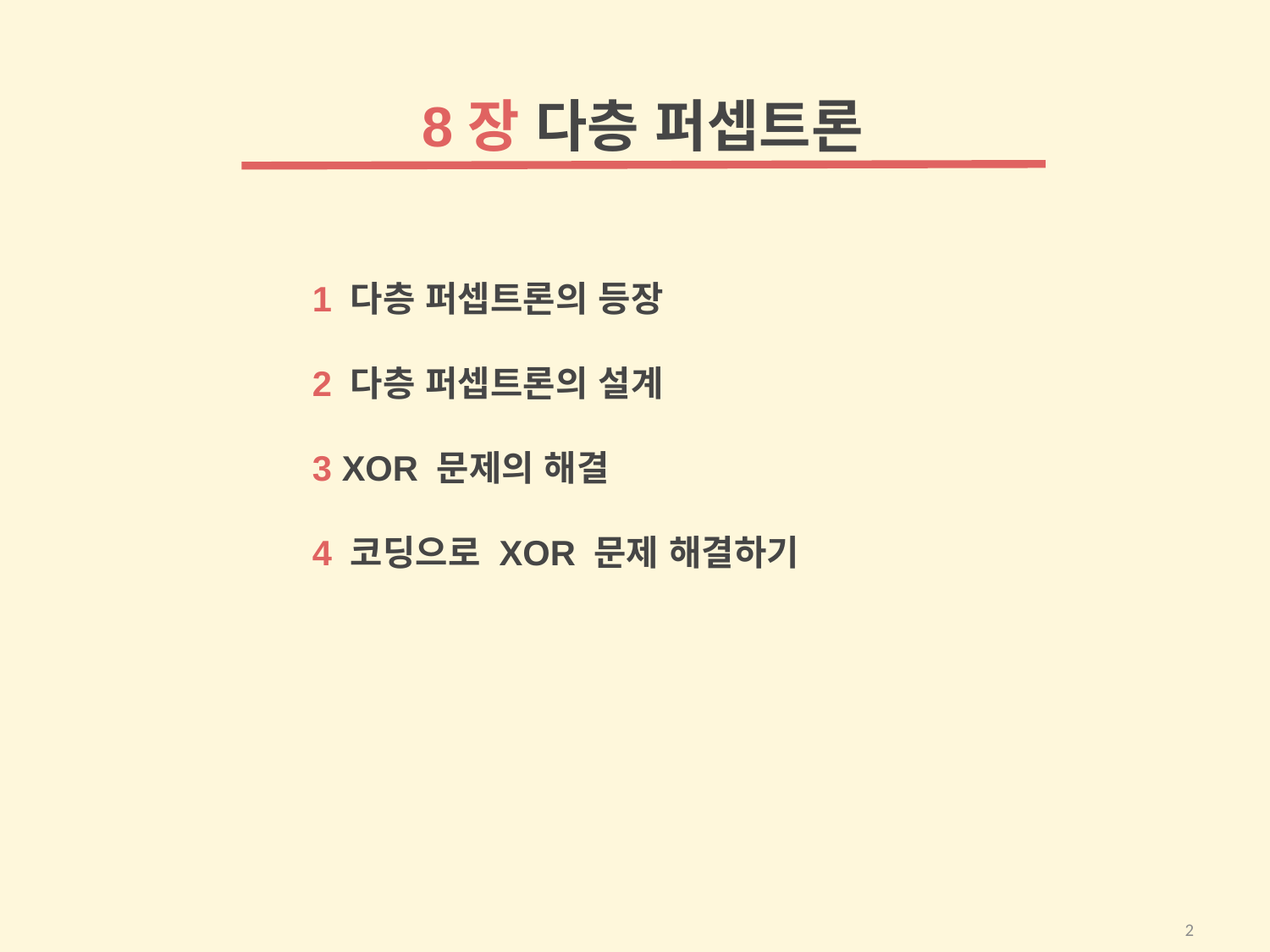

8장 다층 퍼셉트론
1 다층 퍼셉트론의 등장
2 다층 퍼셉트론의 설계
3 XOR 문제의 해결
4 코딩으로 XOR 문제 해결하기
2